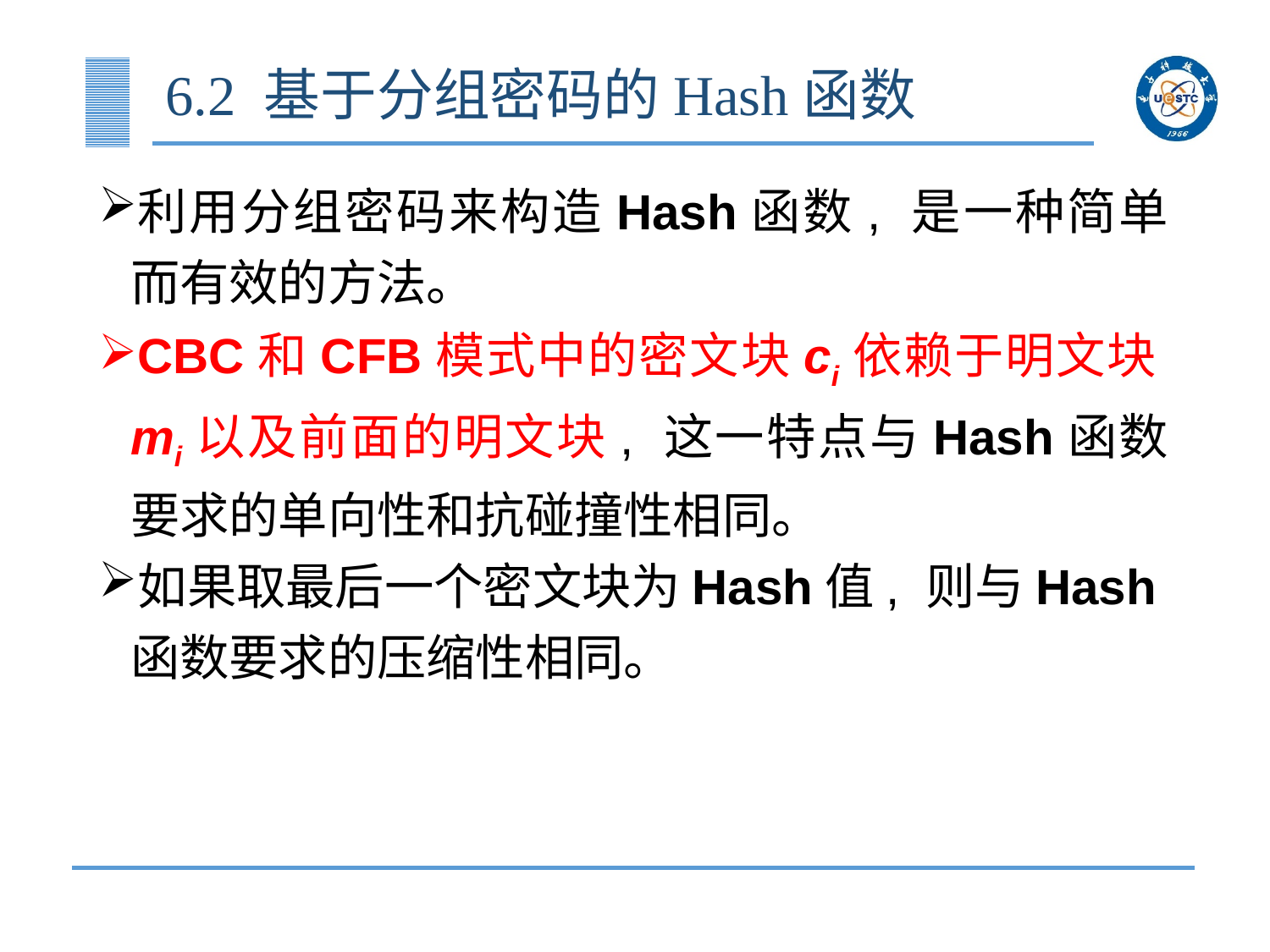

# 6.2 基于分组密码的Hash函数
利用分组密码来构造Hash函数, 是一种简单而有效的方法。
CBC和CFB模式中的密文块ci依赖于明文块mi以及前面的明文块, 这一特点与Hash函数要求的单向性和抗碰撞性相同。
如果取最后一个密文块为Hash值, 则与Hash函数要求的压缩性相同。